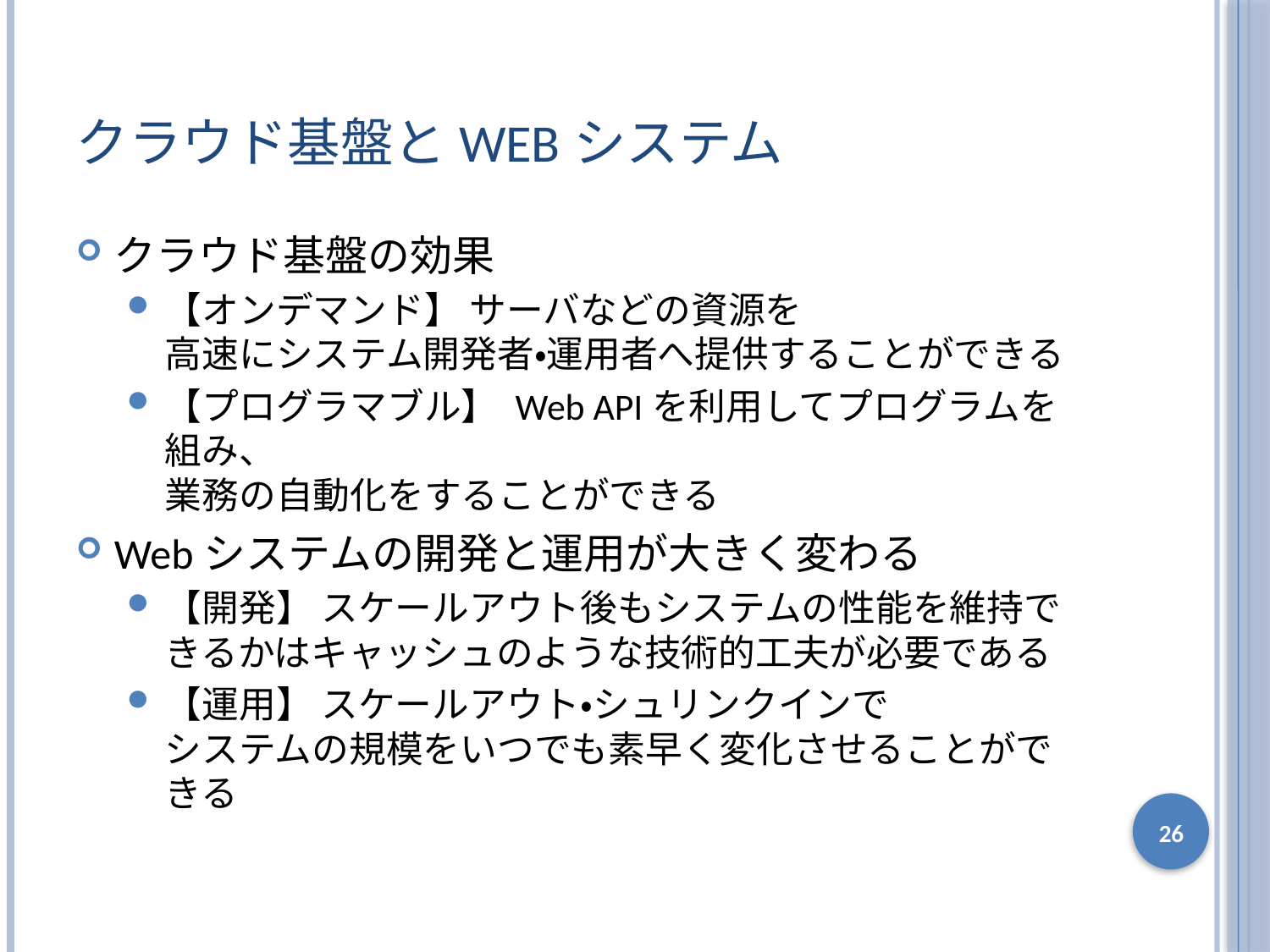

# クラウド基盤とWebシステム
クラウド基盤の効果
【オンデマンド】 サーバなどの資源を
高速にシステム開発者・運用者へ提供することができる
【プログラマブル】 Web APIを利用してプログラムを組み、
業務の自動化をすることができる
Webシステムの開発と運用が大きく変わる
【開発】 スケールアウト後もシステムの性能を維持できるかはキャッシュのような技術的工夫が必要である
【運用】 スケールアウト・シュリンクインで
システムの規模をいつでも素早く変化させることができる
26